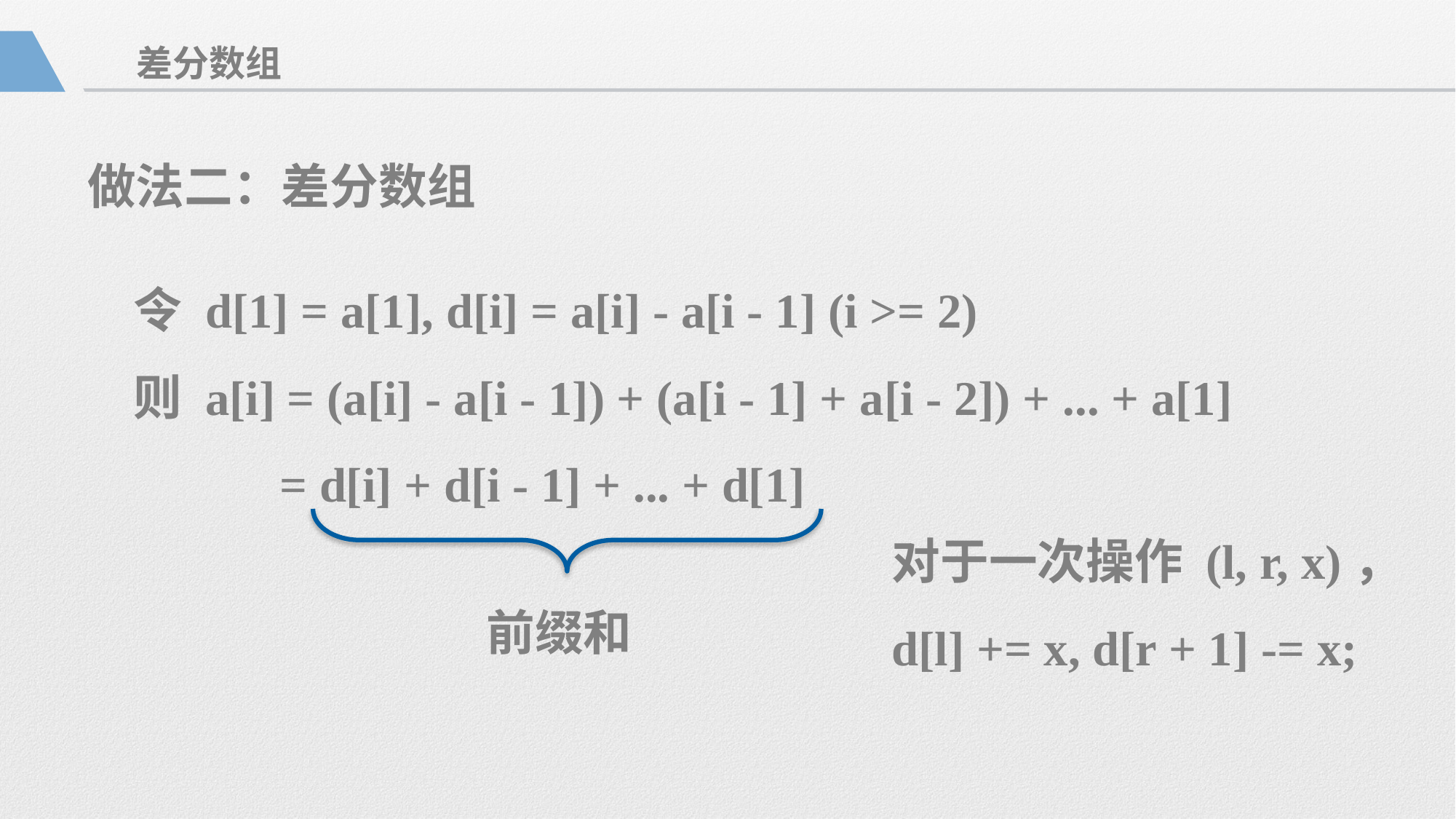

差分数组
做法二：差分数组
令 d[1] = a[1], d[i] = a[i] - a[i - 1] (i >= 2)
则 a[i] = (a[i] - a[i - 1]) + (a[i - 1] + a[i - 2]) + ... + a[1]
	   = d[i] + d[i - 1] + ... + d[1]

前缀和
对于一次操作 (l, r, x)，
d[l] += x, d[r + 1] -= x;